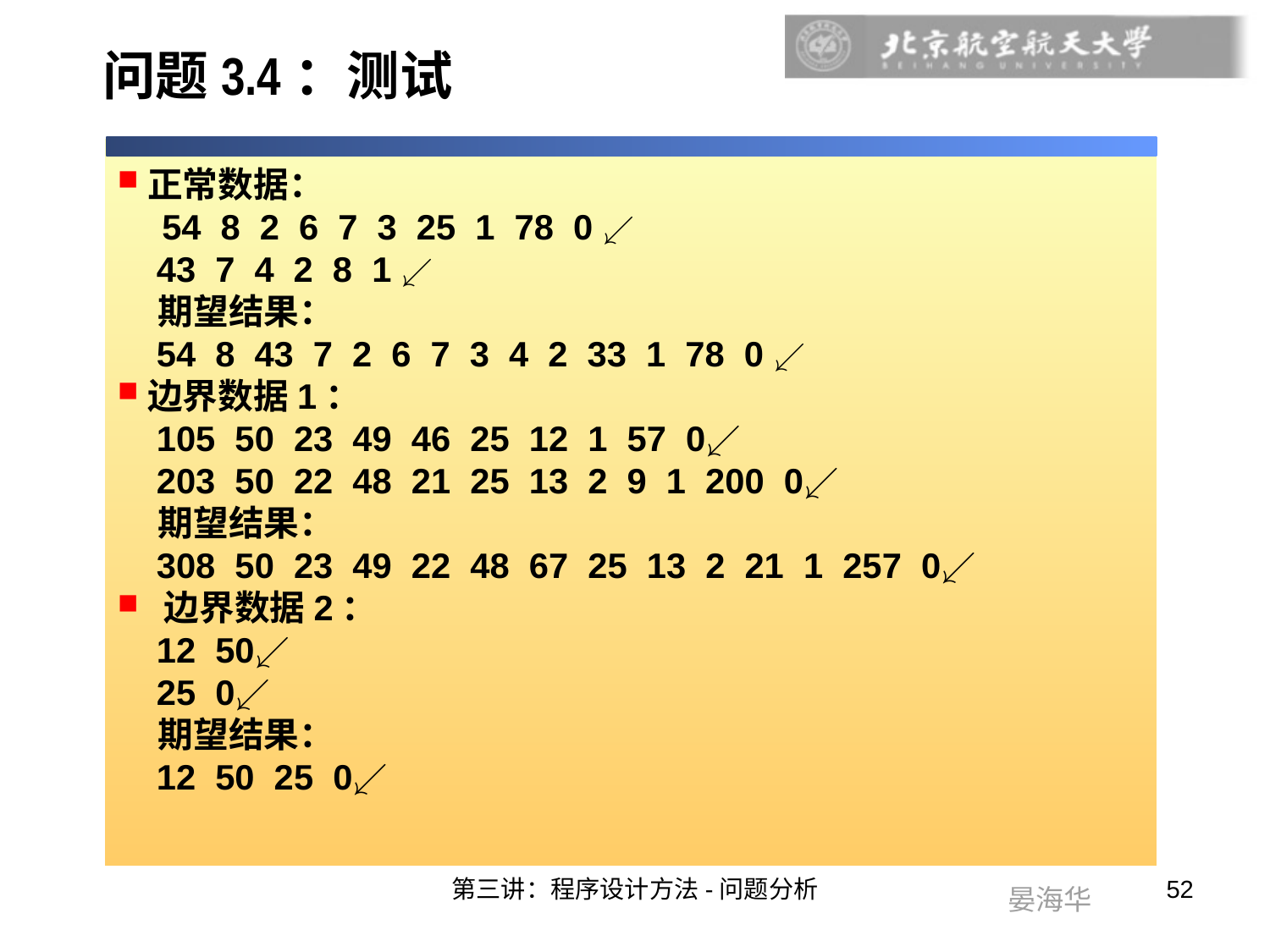

问题3.4：测试
正常数据：
     54  8  2  6  7  3  25  1  78  0 ↙
    43  7  4  2  8  1 ↙
    期望结果：
    54  8  43  7  2  6  7  3  4  2  33  1  78  0 ↙
边界数据1：
    105  50  23  49  46  25  12  1  57  0↙
    203  50  22  48  21  25  13  2  9  1  200  0↙
    期望结果：
    308  50  23  49  22  48  67  25  13  2  21  1  257  0↙
 边界数据2：
    12  50↙
    25  0↙
    期望结果：
    12  50  25  0↙

第三讲：程序设计方法-问题分析
52